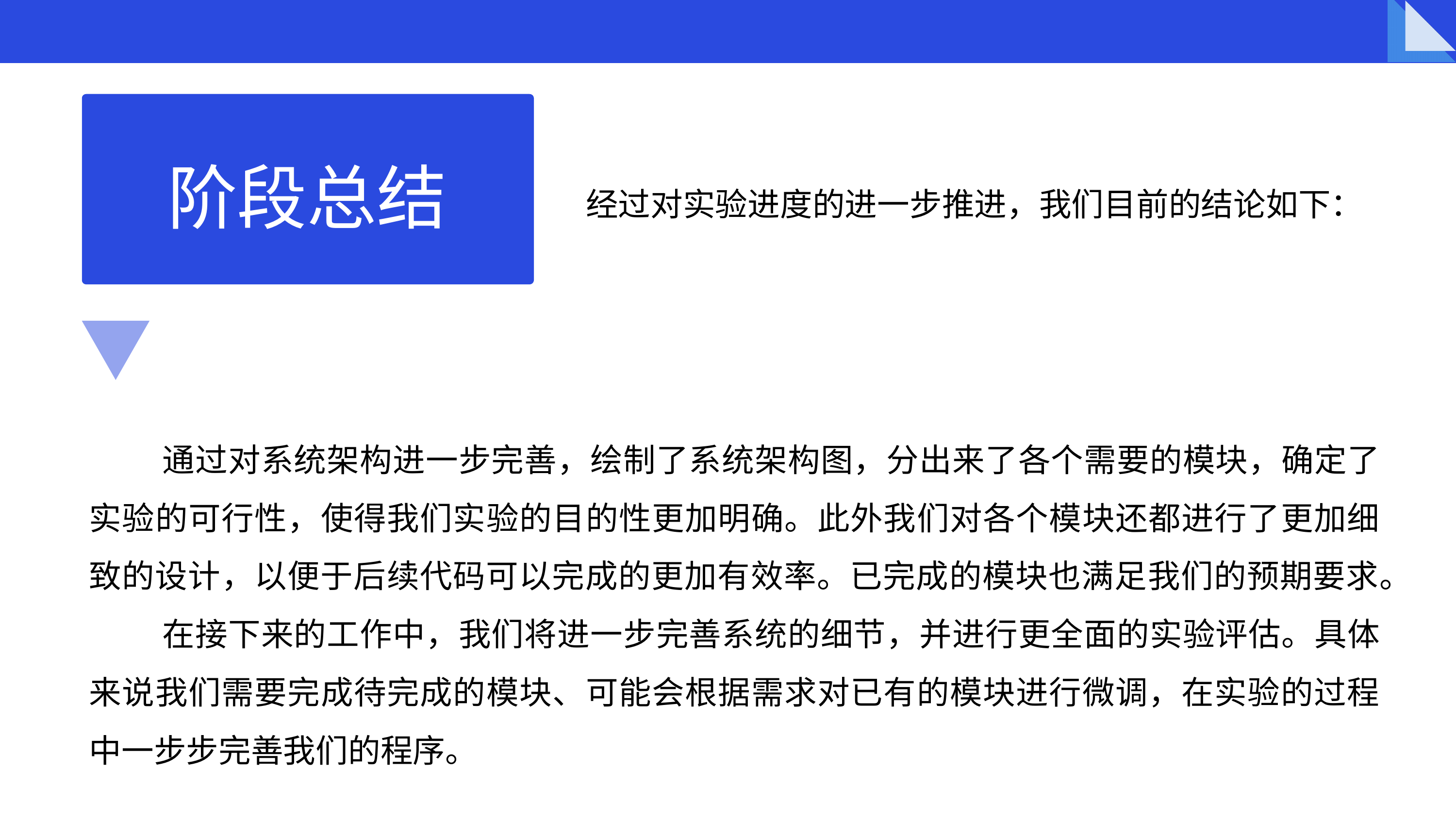

阶段总结
经过对实验进度的进一步推进，我们目前的结论如下：

	通过对系统架构进一步完善，绘制了系统架构图，分出来了各个需要的模块，确定了实验的可行性，使得我们实验的目的性更加明确。此外我们对各个模块还都进行了更加细致的设计，以便于后续代码可以完成的更加有效率。已完成的模块也满足我们的预期要求。
	在接下来的工作中，我们将进一步完善系统的细节，并进行更全面的实验评估。具体来说我们需要完成待完成的模块、可能会根据需求对已有的模块进行微调，在实验的过程中一步步完善我们的程序。